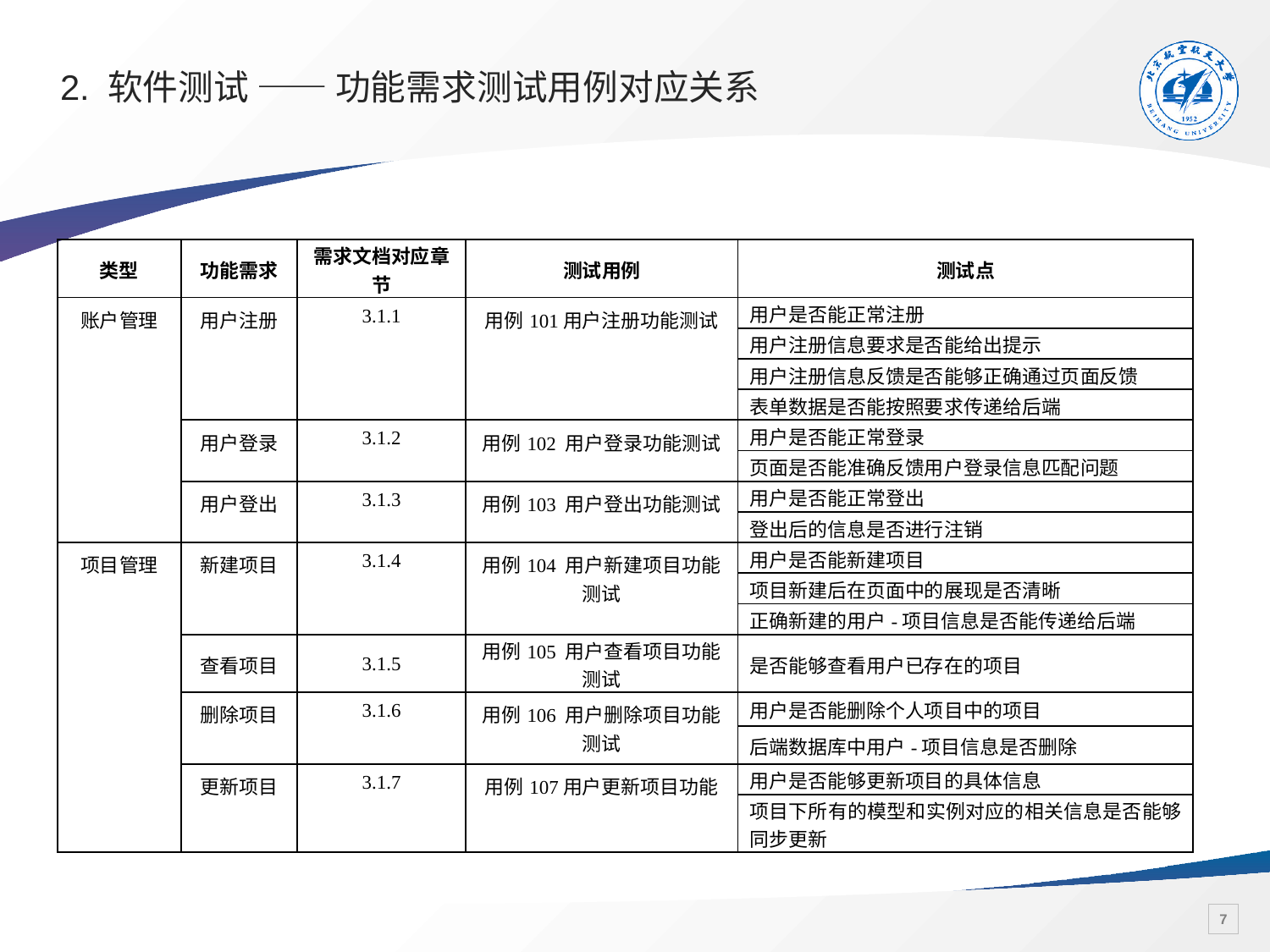

# 2. 软件测试 —— 功能需求测试用例对应关系
| 类型 | 功能需求 | 需求文档对应章节 | 测试用例 | 测试点 |
| --- | --- | --- | --- | --- |
| 账户管理 | 用户注册 | 3.1.1 | 用例101用户注册功能测试 | 用户是否能正常注册 |
|  |  |  |  | 用户注册信息要求是否能给出提示 |
|  |  |  |  | 用户注册信息反馈是否能够正确通过页面反馈 |
|  |  |  |  | 表单数据是否能按照要求传递给后端 |
|  | 用户登录 | 3.1.2 | 用例102 用户登录功能测试 | 用户是否能正常登录 |
|  |  |  |  | 页面是否能准确反馈用户登录信息匹配问题 |
|  | 用户登出 | 3.1.3 | 用例103 用户登出功能测试 | 用户是否能正常登出 |
|  |  |  |  | 登出后的信息是否进行注销 |
| 项目管理 | 新建项目 | 3.1.4 | 用例104 用户新建项目功能测试 | 用户是否能新建项目 |
|  |  |  |  | 项目新建后在页面中的展现是否清晰 |
|  |  |  |  | 正确新建的用户-项目信息是否能传递给后端 |
|  | 查看项目 | 3.1.5 | 用例105 用户查看项目功能测试 | 是否能够查看用户已存在的项目 |
|  | 删除项目 | 3.1.6 | 用例106 用户删除项目功能测试 | 用户是否能删除个人项目中的项目 |
|  |  |  |  | 后端数据库中用户-项目信息是否删除 |
|  | 更新项目 | 3.1.7 | 用例107用户更新项目功能 | 用户是否能够更新项目的具体信息 |
|  |  |  |  | 项目下所有的模型和实例对应的相关信息是否能够同步更新 |